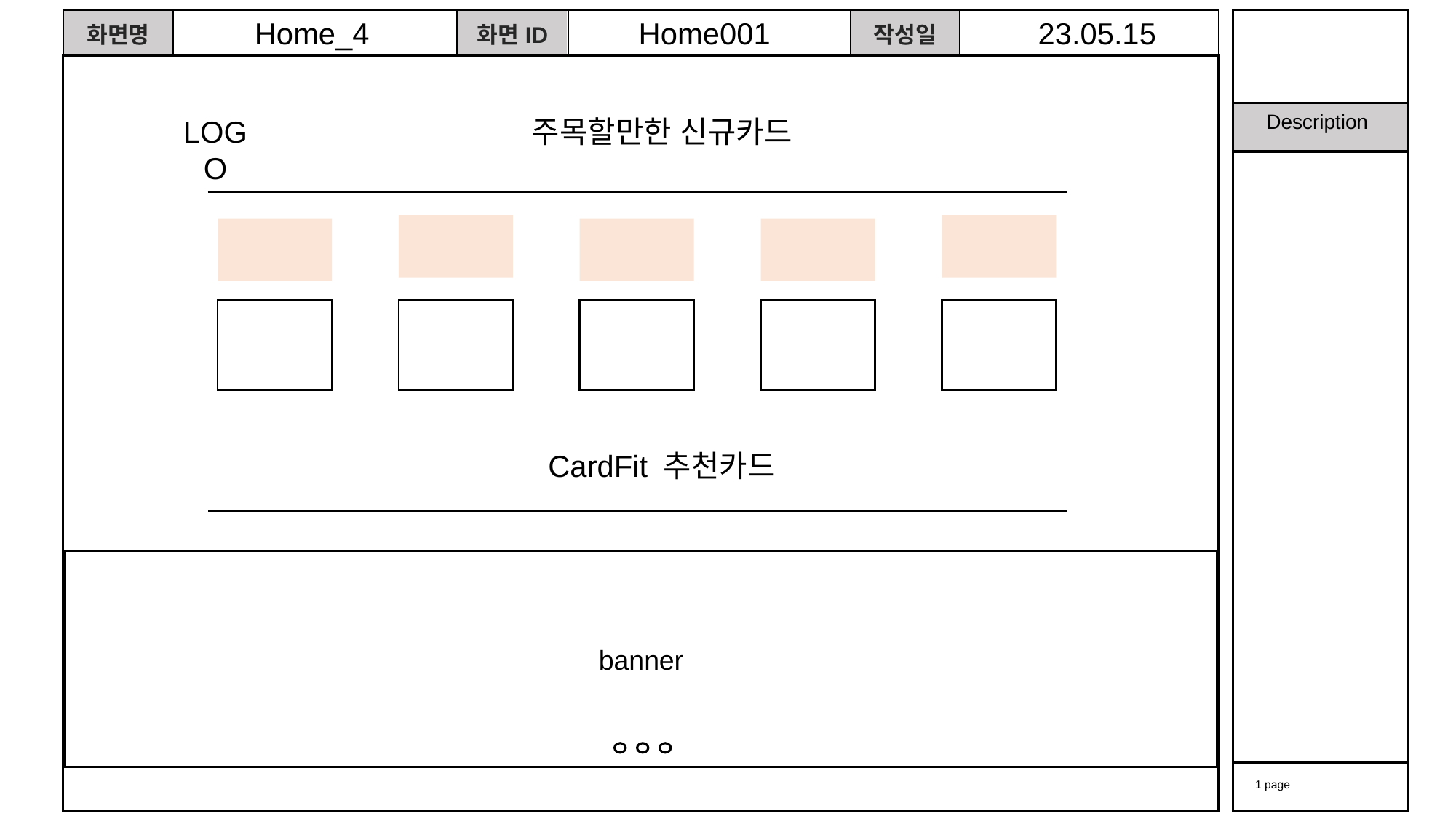

Home_4
Home001
23.05.15
LOGO
주목할만한 신규카드

CardFit 추천카드
banner